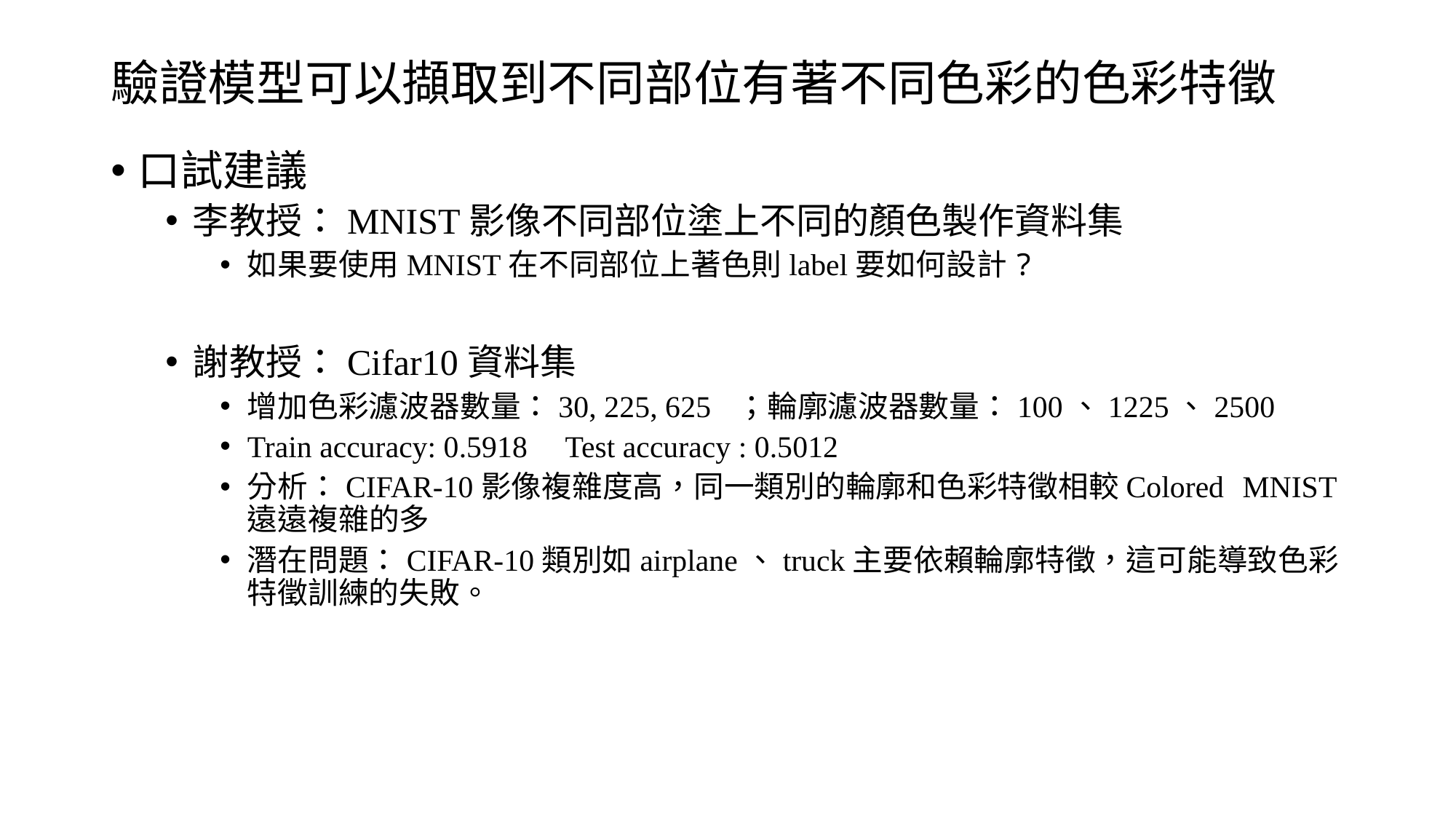

# 驗證模型可以擷取到不同部位有著不同色彩的色彩特徵
口試建議
李教授：MNIST影像不同部位塗上不同的顏色製作資料集
如果要使用MNIST在不同部位上著色則label要如何設計?

謝教授：Cifar10資料集
增加色彩濾波器數量：30, 225, 625 ；輪廓濾波器數量：100、1225、2500
Train accuracy: 0.5918     Test accuracy : 0.5012
分析：CIFAR-10影像複雜度高，同一類別的輪廓和色彩特徵相較Colored MNIST遠遠複雜的多
潛在問題：CIFAR-10類別如airplane、truck主要依賴輪廓特徵，這可能導致色彩特徵訓練的失敗。